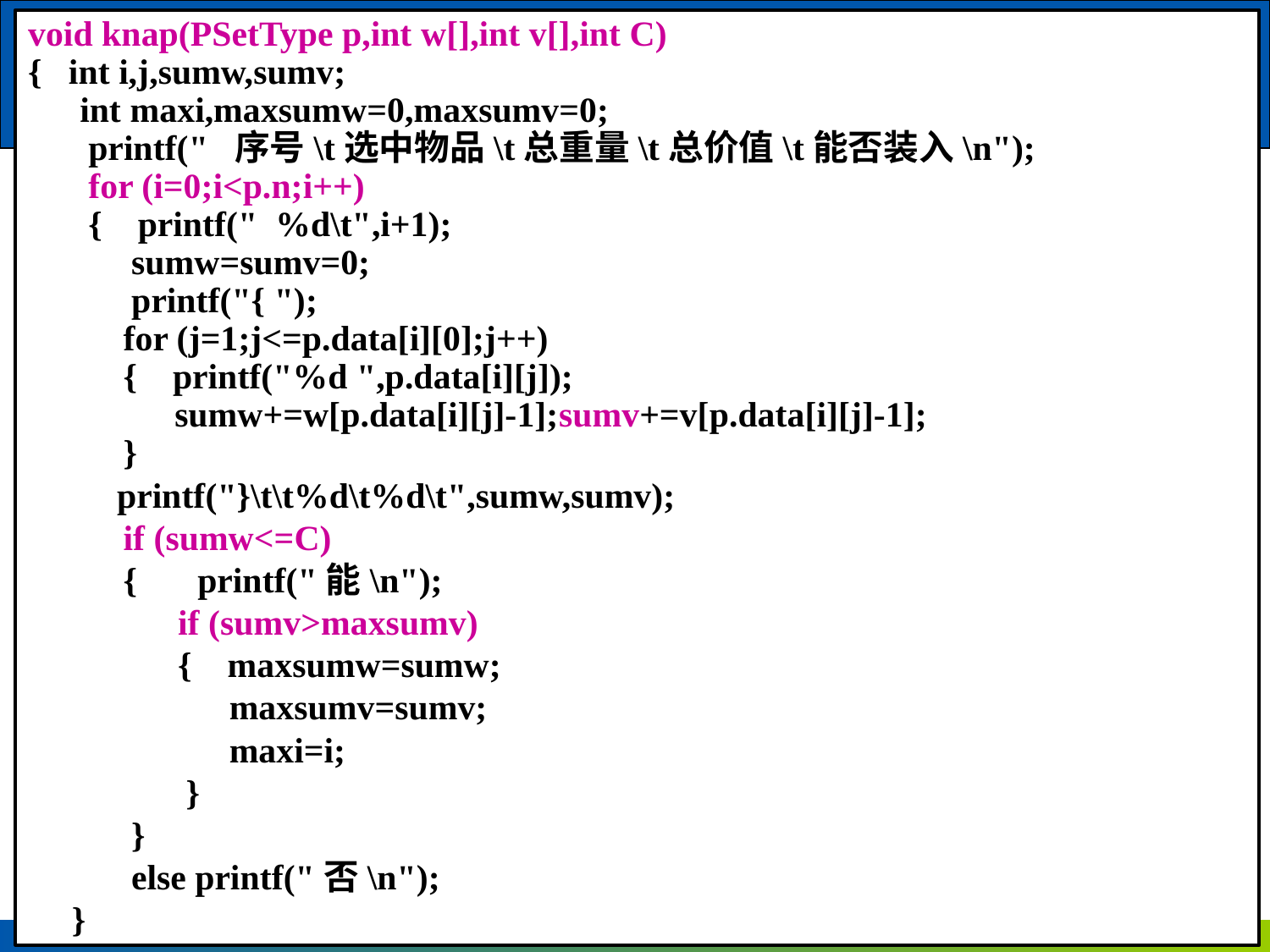

void knap(PSetType p,int w[],int v[],int C)
{   int i,j,sumw,sumv;
　 int maxi,maxsumw=0,maxsumv=0;
 　printf("  序号\t选中物品\t总重量\t总价值\t能否装入\n");
 　for (i=0;i<p.n;i++)
 　{    printf("  %d\t",i+1);
　　   sumw=sumv=0;
　　   printf("{ ");
　　  for (j=1;j<=p.data[i][0];j++)
　　  {    printf("%d ",p.data[i][j]);
　　　    sumw+=w[p.data[i][j]-1];sumv+=v[p.data[i][j]-1];
　　  }
          printf("}\t\t%d\t%d\t",sumw,sumv);
　　  if (sumw<=C)
　　  {　 printf("能\n");
　　　　if (sumv>maxsumv)
　　　　{    maxsumw=sumw;
　　　　　  maxsumv=sumv;
　　　　　  maxi=i;
　　　　 }
　　   }
　　   else printf("否\n");
　}